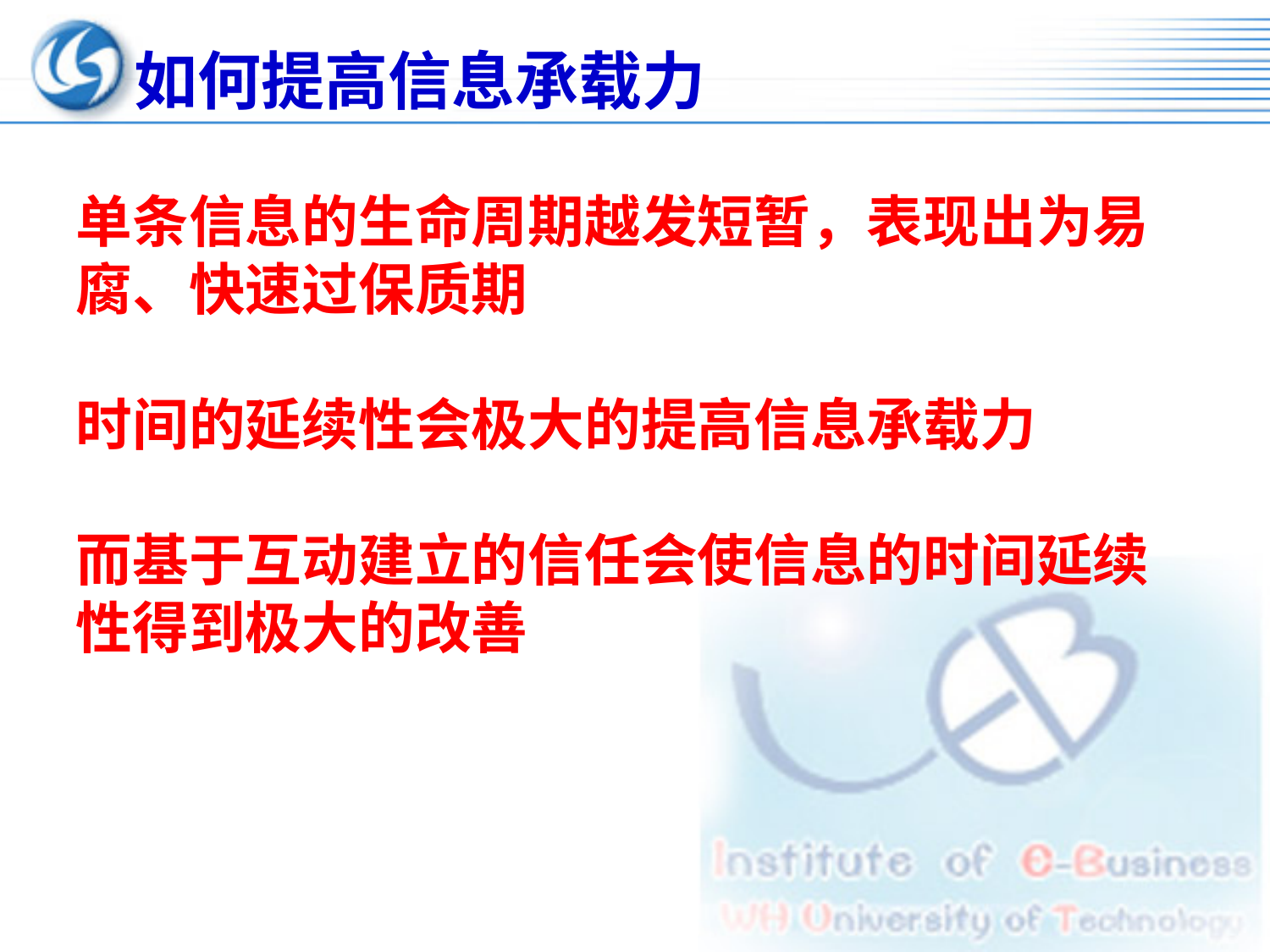

# 如何提高信息承载力
单条信息的生命周期越发短暂，表现出为易腐、快速过保质期

时间的延续性会极大的提高信息承载力

而基于互动建立的信任会使信息的时间延续性得到极大的改善